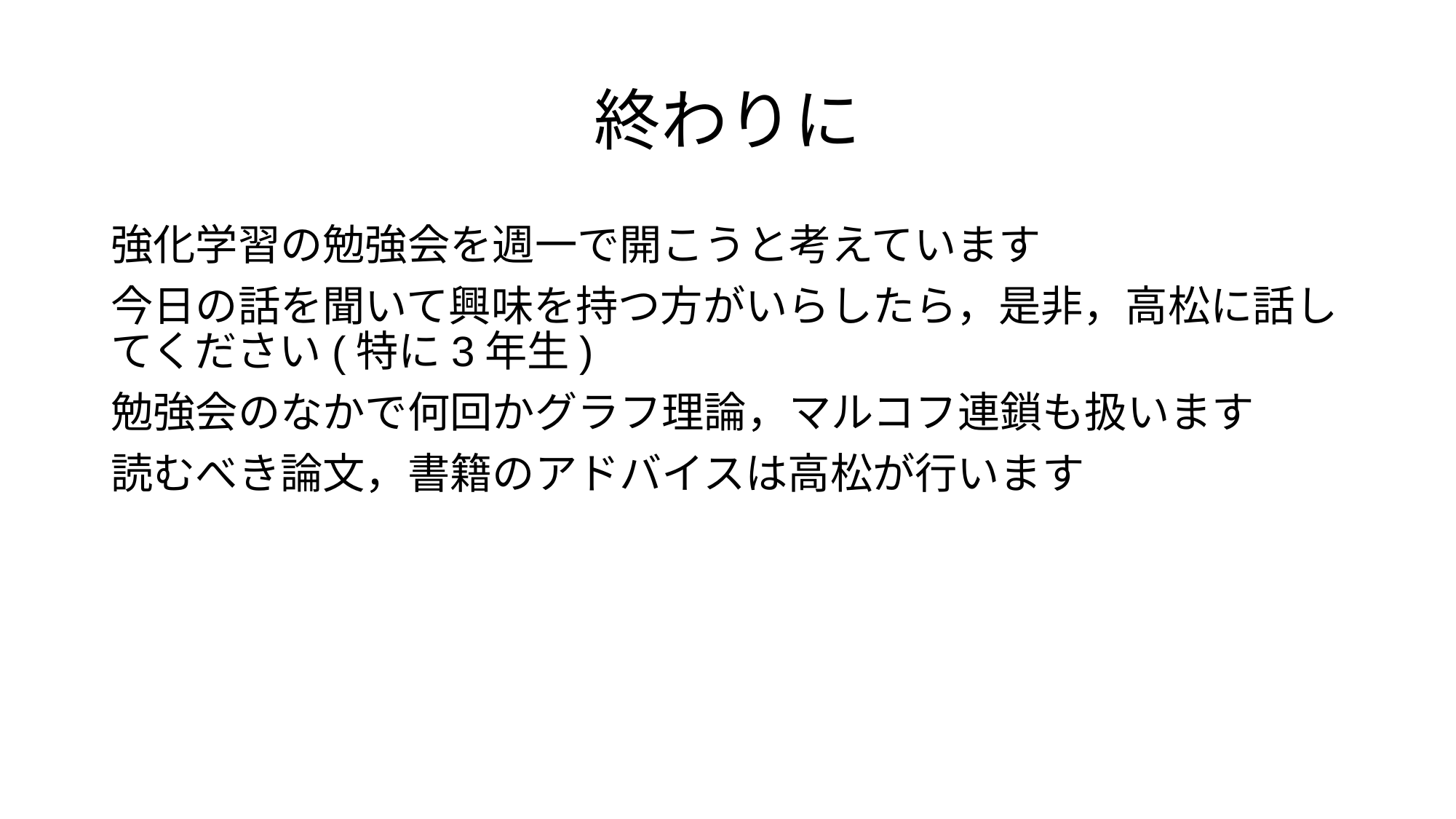

# 終わりに
強化学習の勉強会を週一で開こうと考えています
今日の話を聞いて興味を持つ方がいらしたら，是非，高松に話してください(特に3年生)
勉強会のなかで何回かグラフ理論，マルコフ連鎖も扱います
読むべき論文，書籍のアドバイスは高松が行います